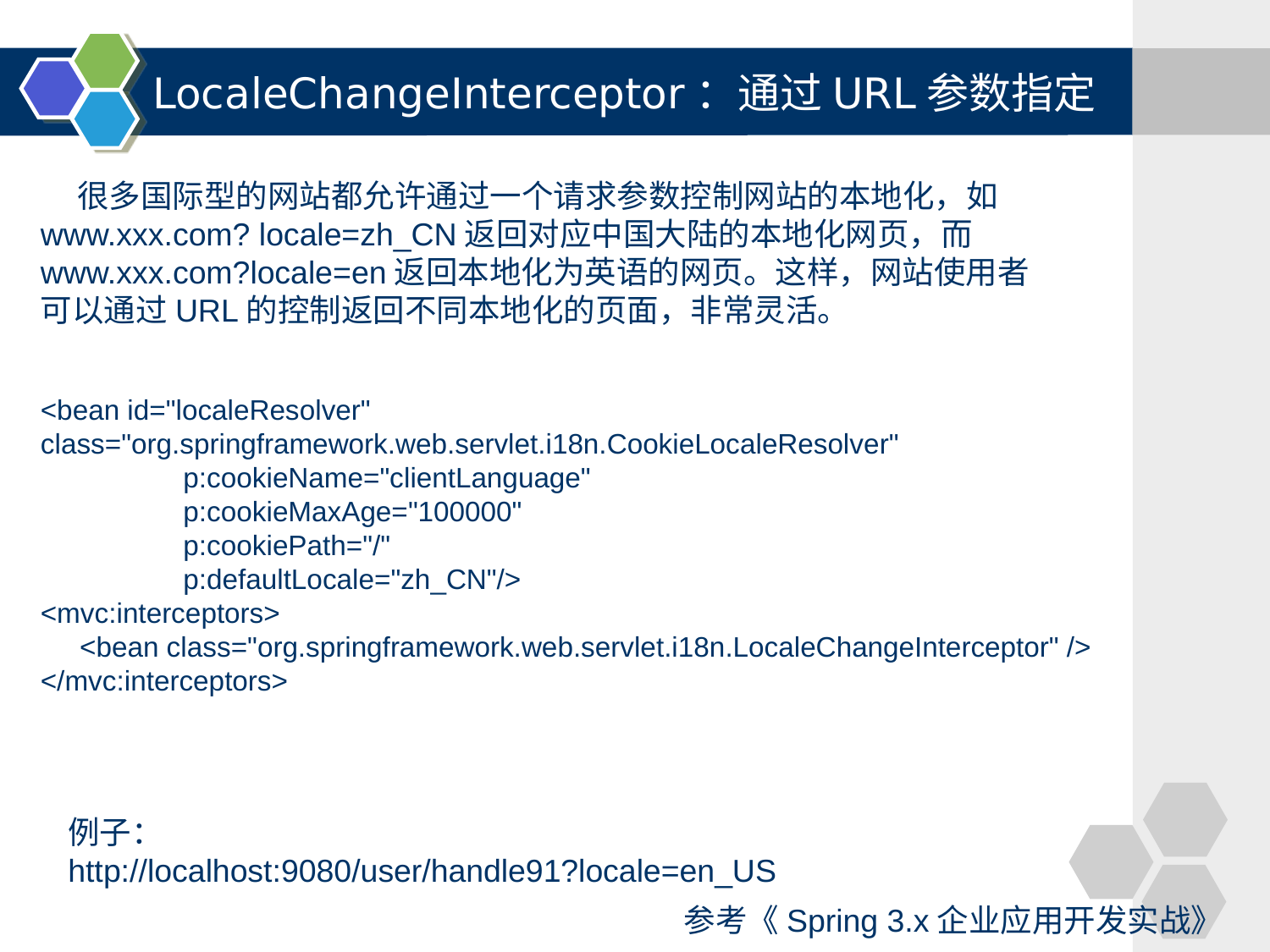

# LocaleChangeInterceptor：通过URL参数指定
    很多国际型的网站都允许通过一个请求参数控制网站的本地化，如www.xxx.com? locale=zh_CN返回对应中国大陆的本地化网页，而www.xxx.com?locale=en返回本地化为英语的网页。这样，网站使用者可以通过URL的控制返回不同本地化的页面，非常灵活。
<bean id="localeResolver"	  class="org.springframework.web.servlet.i18n.CookieLocaleResolver"
	  p:cookieName="clientLanguage"
	  p:cookieMaxAge="100000"
	  p:cookiePath="/"
	  p:defaultLocale="zh_CN"/>
<mvc:interceptors>
     <bean class="org.springframework.web.servlet.i18n.LocaleChangeInterceptor" />
</mvc:interceptors>

例子：
http://localhost:9080/user/handle91?locale=en_US
参考《Spring 3.x企业应用开发实战》